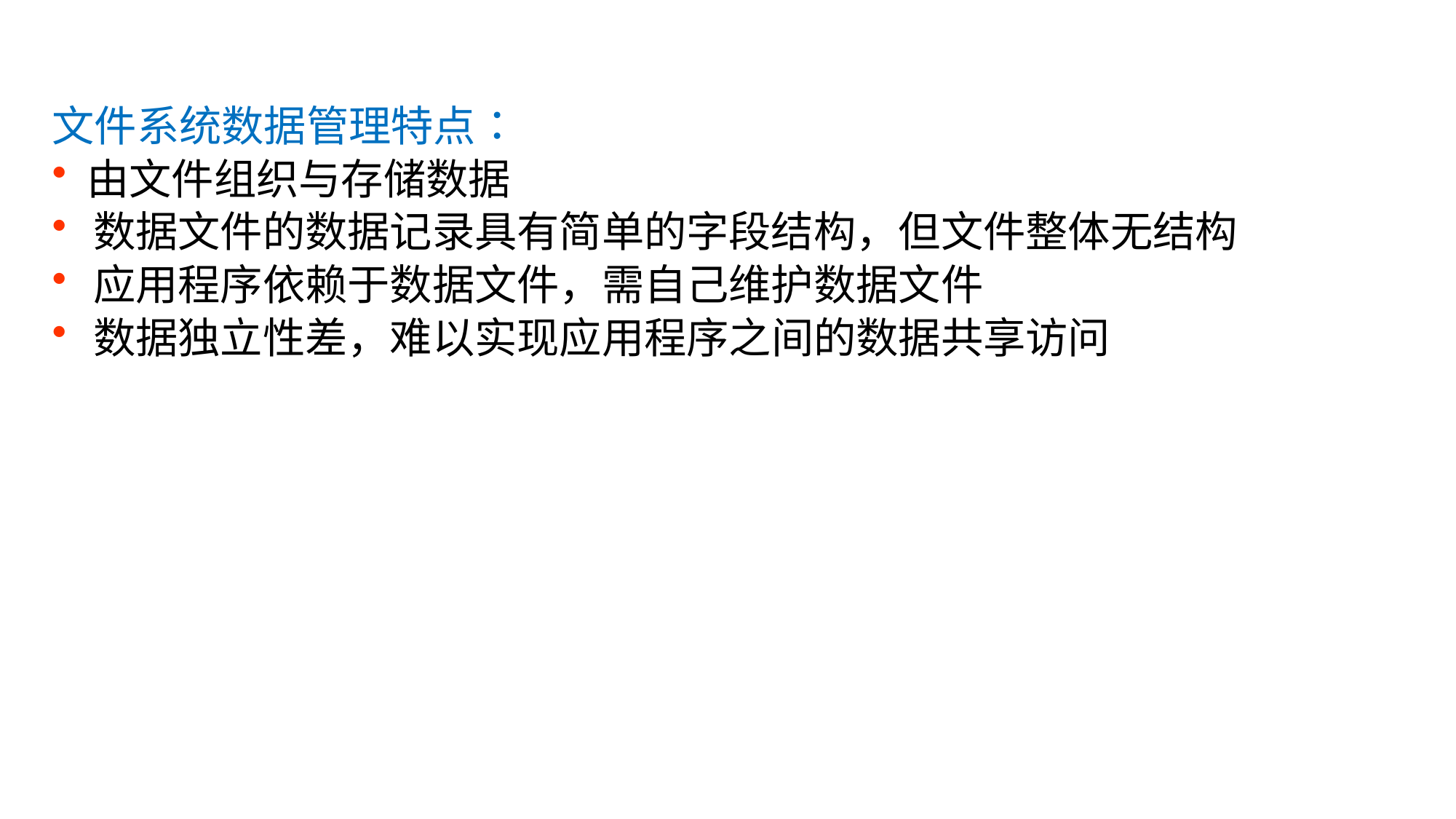

文件系统数据管理特点：
 由文件组织与存储数据
数据文件的数据记录具有简单的字段结构，但文件整体无结构
应用程序依赖于数据文件，需自己维护数据文件
数据独立性差，难以实现应用程序之间的数据共享访问